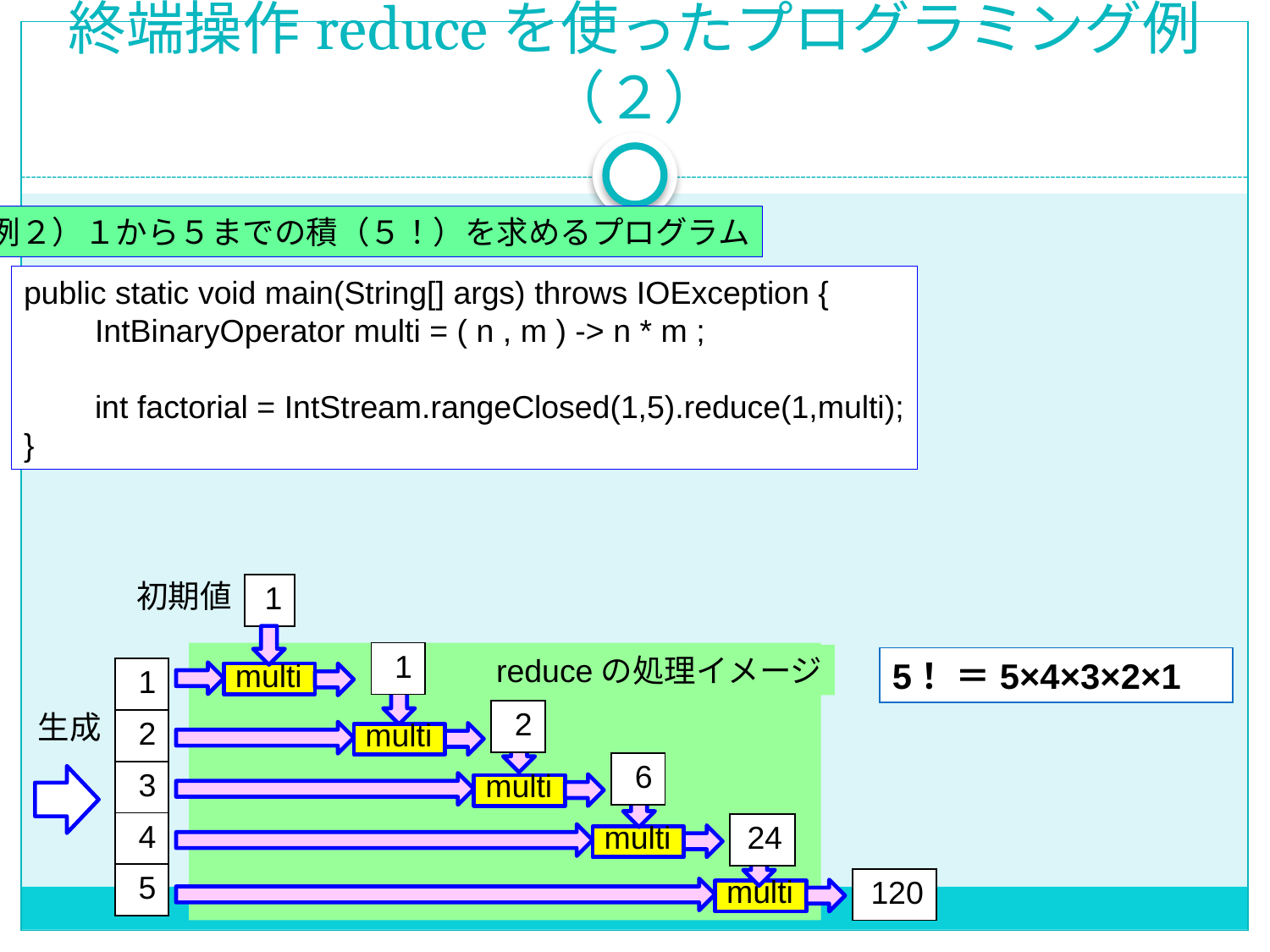

# 終端操作reduceを使ったプログラミング例（２）
例２）１から５までの積（５！）を求めるプログラム
public static void main(String[] args) throws IOException {
        IntBinaryOperator multi = ( n , m ) -> n * m ;
        int factorial = IntStream.rangeClosed(1,5).reduce(1,multi);
}
初期値
| 1 |
| --- |

| 1 |
| --- |
reduceの処理イメージ
5！＝5×4×3×2×1
multi
| 1 |
| --- |
| 2 |
| 3 |
| 4 |
| 5 |

生成
| 2 |
| --- |
multi

| 6 |
| --- |
multi

multi
| 24 |
| --- |

multi
| 120 |
| --- |